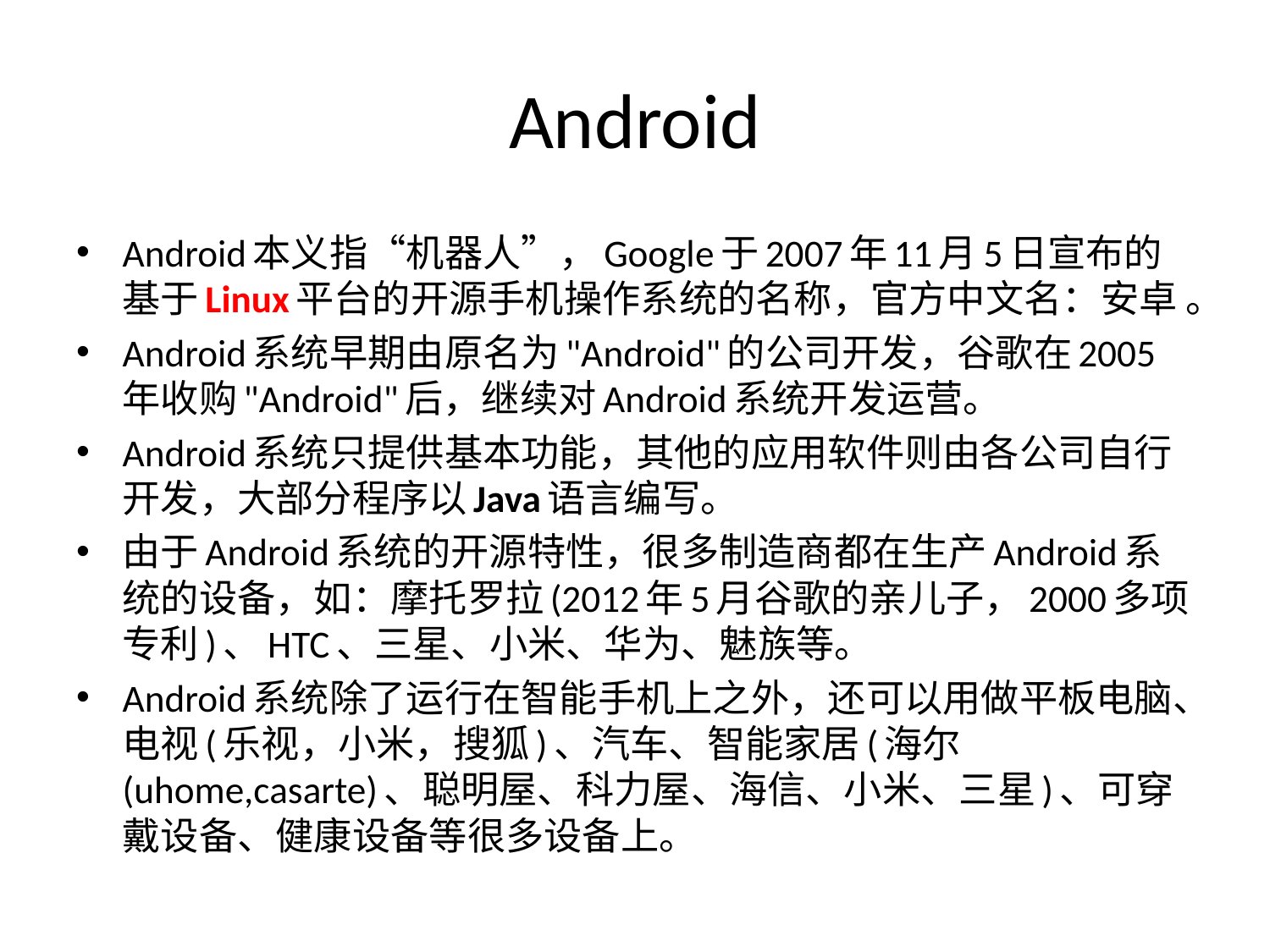

# Android
Android本义指“机器人”，Google于2007年11月5日宣布的基于Linux平台的开源手机操作系统的名称，官方中文名：安卓 。
Android系统早期由原名为"Android"的公司开发，谷歌在2005年收购"Android"后，继续对Android系统开发运营。
Android系统只提供基本功能，其他的应用软件则由各公司自行开发，大部分程序以Java语言编写。
由于Android系统的开源特性，很多制造商都在生产Android系统的设备，如：摩托罗拉(2012年5月谷歌的亲儿子，2000多项专利)、HTC、三星、小米、华为、魅族等。
Android系统除了运行在智能手机上之外，还可以用做平板电脑、电视(乐视，小米，搜狐)、汽车、智能家居(海尔(uhome,casarte)、聪明屋、科力屋、海信、小米、三星)、可穿戴设备、健康设备等很多设备上。